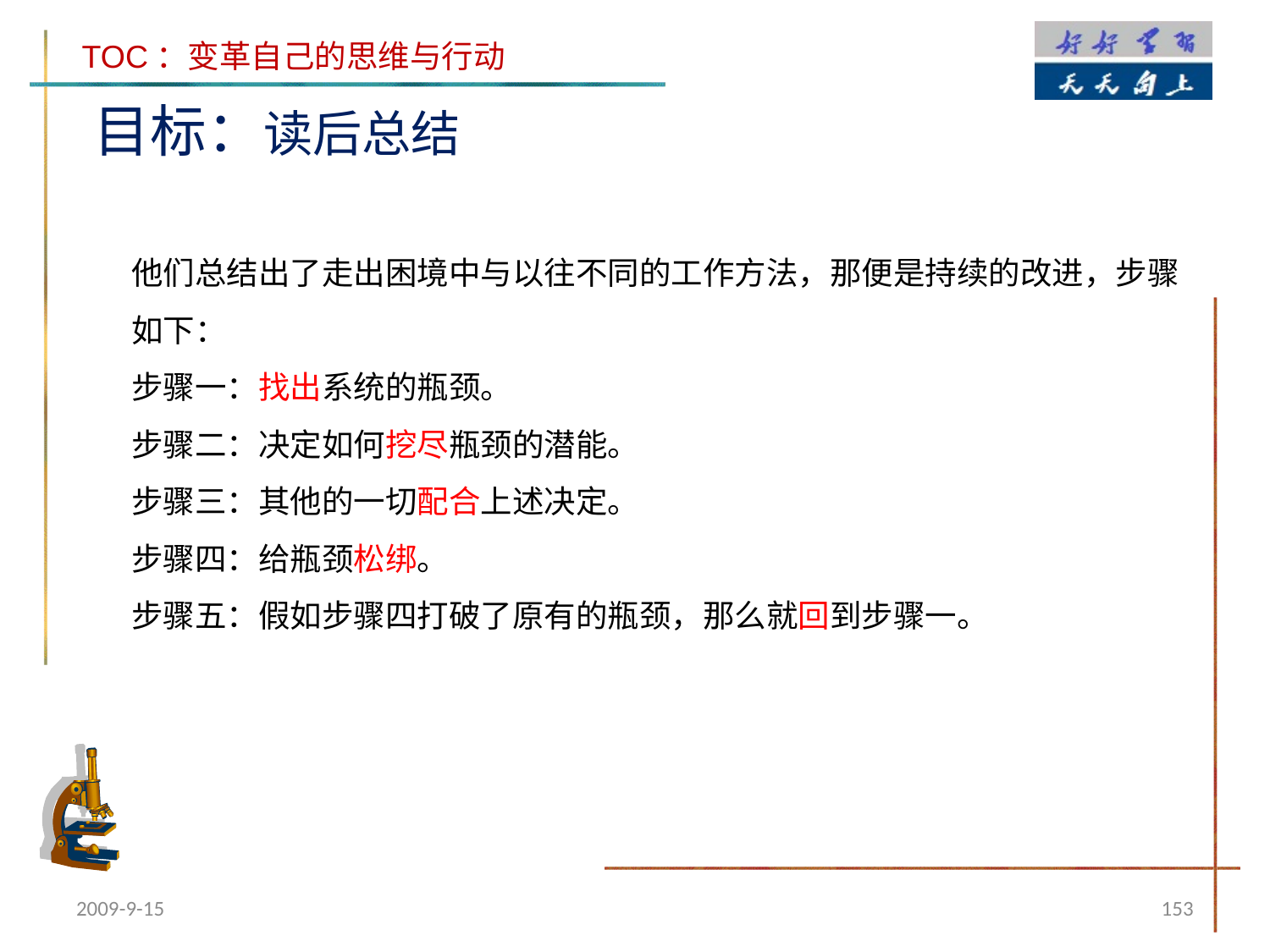

目标：读后总结
他们总结出了走出困境中与以往不同的工作方法，那便是持续的改进，步骤如下：
步骤一：找出系统的瓶颈。
步骤二：决定如何挖尽瓶颈的潜能。
步骤三：其他的一切配合上述决定。
步骤四：给瓶颈松绑。
步骤五：假如步骤四打破了原有的瓶颈，那么就回到步骤一。
2009-9-15
153